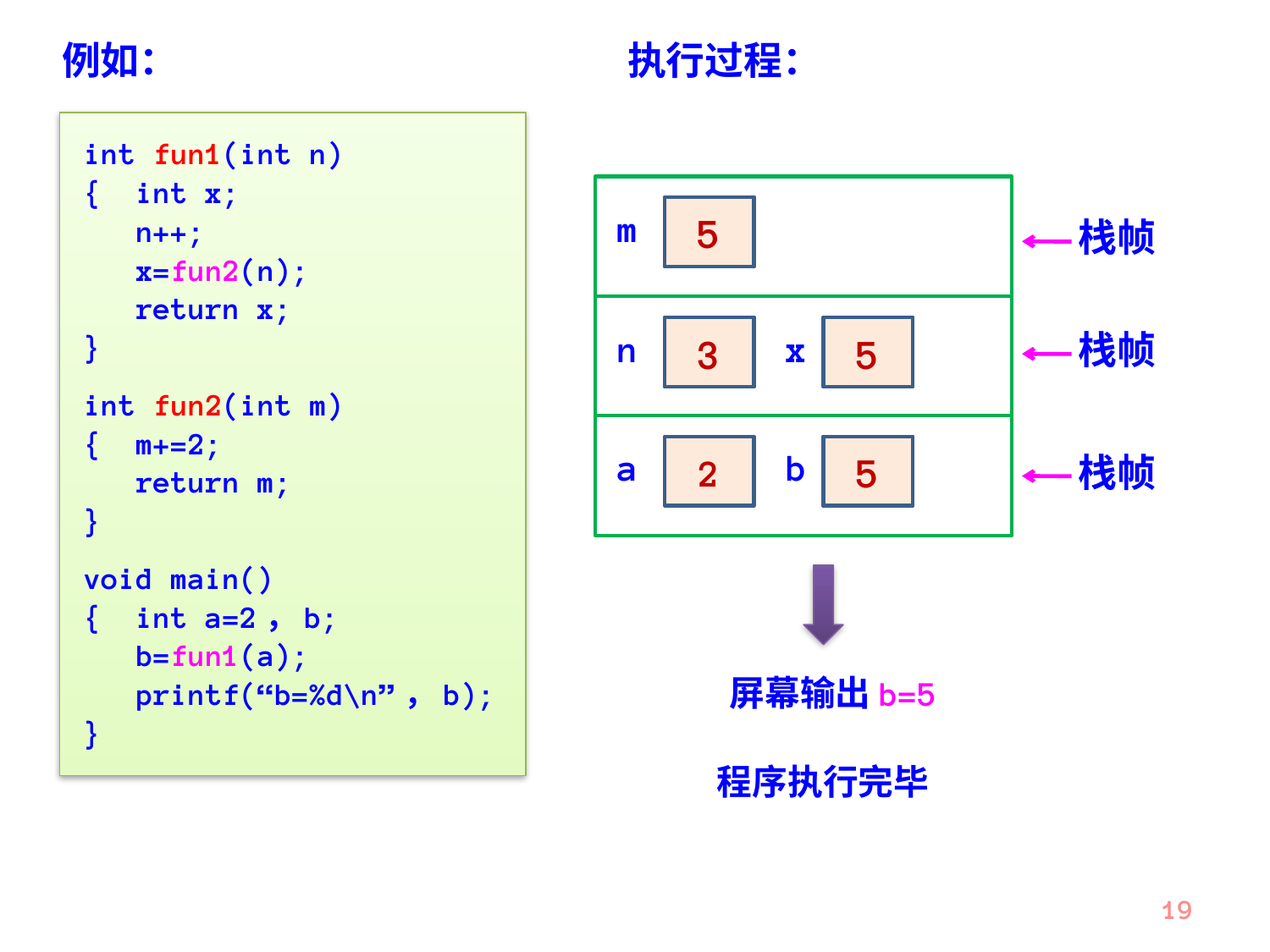

例如：
执行过程：
int fun1(int n)
{  int x;
   n++;
   x=fun2(n);
   return x;
}
int fun2(int m)
{  m+=2;
   return m;
}
void main()
{  int a=2，b;
   b=fun1(a);
   printf(“b=%d\n”，b);
}

m
3
栈帧
5

n
2
x

栈帧
3
5

a
2
b

栈帧
5

屏幕输出b=5
程序执行完毕
19